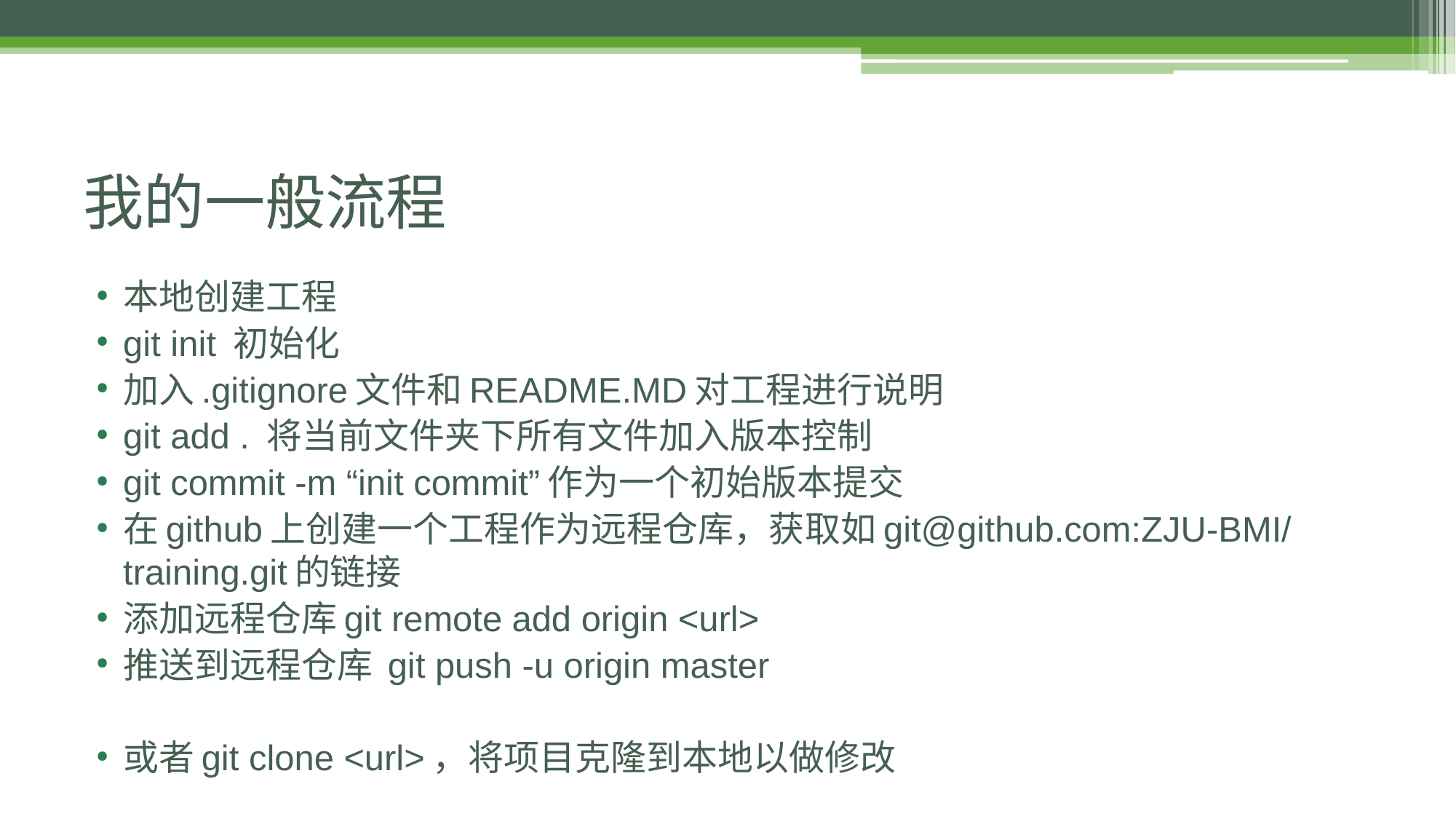

# 我的一般流程
本地创建工程
git init 初始化
加入.gitignore文件和README.MD对工程进行说明
git add . 将当前文件夹下所有文件加入版本控制
git commit -m “init commit”作为一个初始版本提交
在github上创建一个工程作为远程仓库，获取如git@github.com:ZJU-BMI/training.git的链接
添加远程仓库git remote add origin <url>
推送到远程仓库 git push -u origin master

或者git clone <url>，将项目克隆到本地以做修改